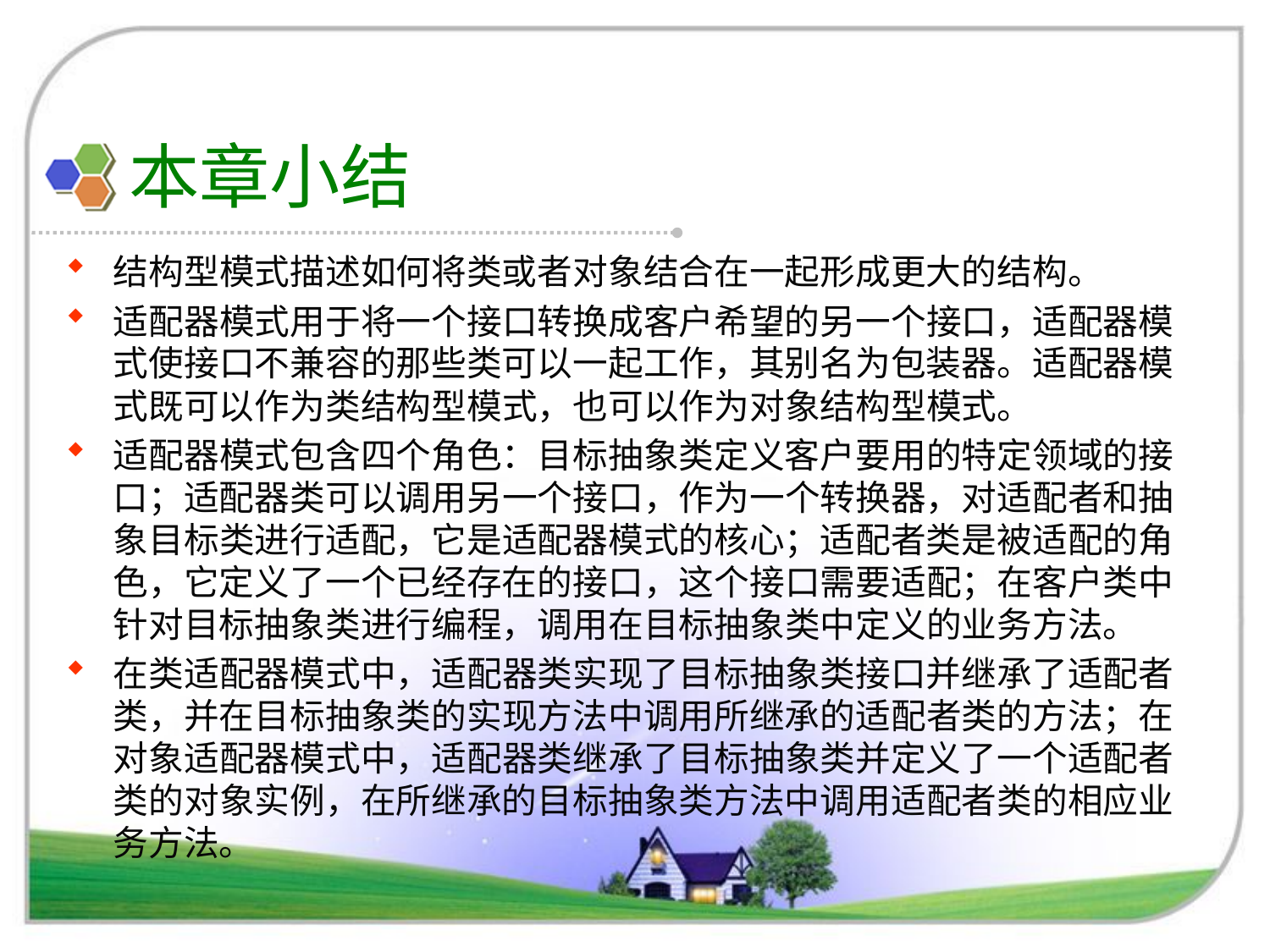

# 本章小结
结构型模式描述如何将类或者对象结合在一起形成更大的结构。
适配器模式用于将一个接口转换成客户希望的另一个接口，适配器模式使接口不兼容的那些类可以一起工作，其别名为包装器。适配器模式既可以作为类结构型模式，也可以作为对象结构型模式。
适配器模式包含四个角色：目标抽象类定义客户要用的特定领域的接口；适配器类可以调用另一个接口，作为一个转换器，对适配者和抽象目标类进行适配，它是适配器模式的核心；适配者类是被适配的角色，它定义了一个已经存在的接口，这个接口需要适配；在客户类中针对目标抽象类进行编程，调用在目标抽象类中定义的业务方法。
在类适配器模式中，适配器类实现了目标抽象类接口并继承了适配者类，并在目标抽象类的实现方法中调用所继承的适配者类的方法；在对象适配器模式中，适配器类继承了目标抽象类并定义了一个适配者类的对象实例，在所继承的目标抽象类方法中调用适配者类的相应业务方法。